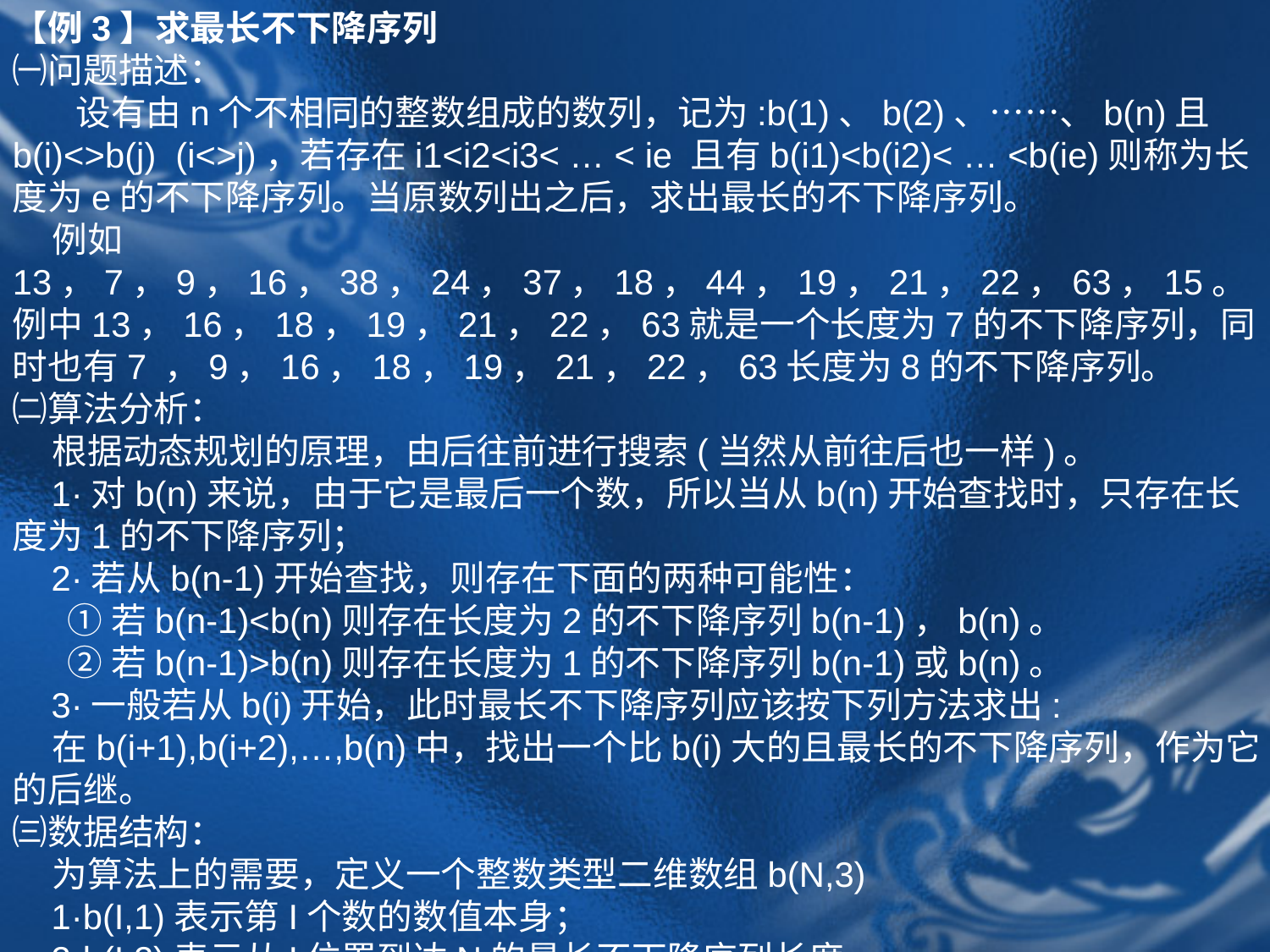

【例3】求最长不下降序列
㈠问题描述：
       设有由n个不相同的整数组成的数列，记为:b(1)、b(2)、……、b(n)且b(i)<>b(j)  (i<>j)，若存在i1<i2<i3< … < ie 且有b(i1)<b(i2)< … <b(ie)则称为长度为e的不下降序列。当原数列出之后，求出最长的不下降序列。
    例如13，7，9，16，38，24，37，18，44，19，21，22，63，15。例中13，16，18，19，21，22，63就是一个长度为7的不下降序列，同时也有7 ，9，16，18，19，21，22，63长度为8的不下降序列。
㈡算法分析：
    根据动态规划的原理，由后往前进行搜索(当然从前往后也一样)。
    1·对b(n)来说，由于它是最后一个数，所以当从b(n)开始查找时，只存在长度为1的不下降序列；
    2·若从b(n-1)开始查找，则存在下面的两种可能性：
       ①若b(n-1)<b(n)则存在长度为2的不下降序列b(n-1)，b(n)。
       ②若b(n-1)>b(n)则存在长度为1的不下降序列b(n-1)或b(n)。
    3·一般若从b(i)开始，此时最长不下降序列应该按下列方法求出:
    在b(i+1),b(i+2),…,b(n)中，找出一个比b(i)大的且最长的不下降序列，作为它的后继。
㈢数据结构：
    为算法上的需要，定义一个整数类型二维数组b(N,3)
    1·b(I,1)表示第I个数的数值本身；
    2·b(I,2)表示从I位置到达N的最长不下降序列长度